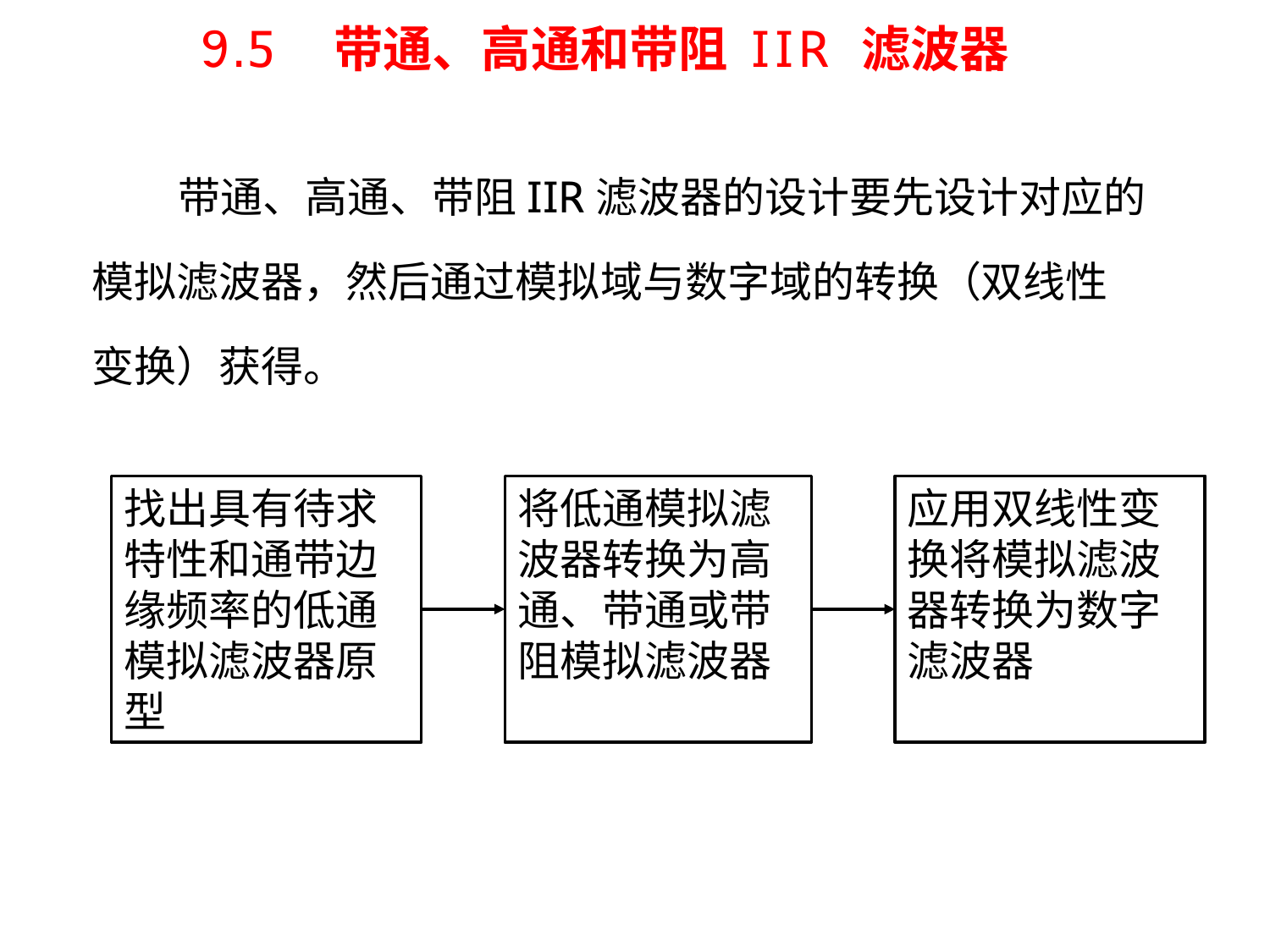

# 9.5   带通、高通和带阻 IIR 滤波器
        带通、高通、带阻IIR滤波器的设计要先设计对应的
模拟滤波器，然后通过模拟域与数字域的转换（双线性
变换）获得。
找出具有待求特性和通带边缘频率的低通模拟滤波器原型
将低通模拟滤波器转换为高通、带通或带阻模拟滤波器

应用双线性变换将模拟滤波器转换为数字滤波器